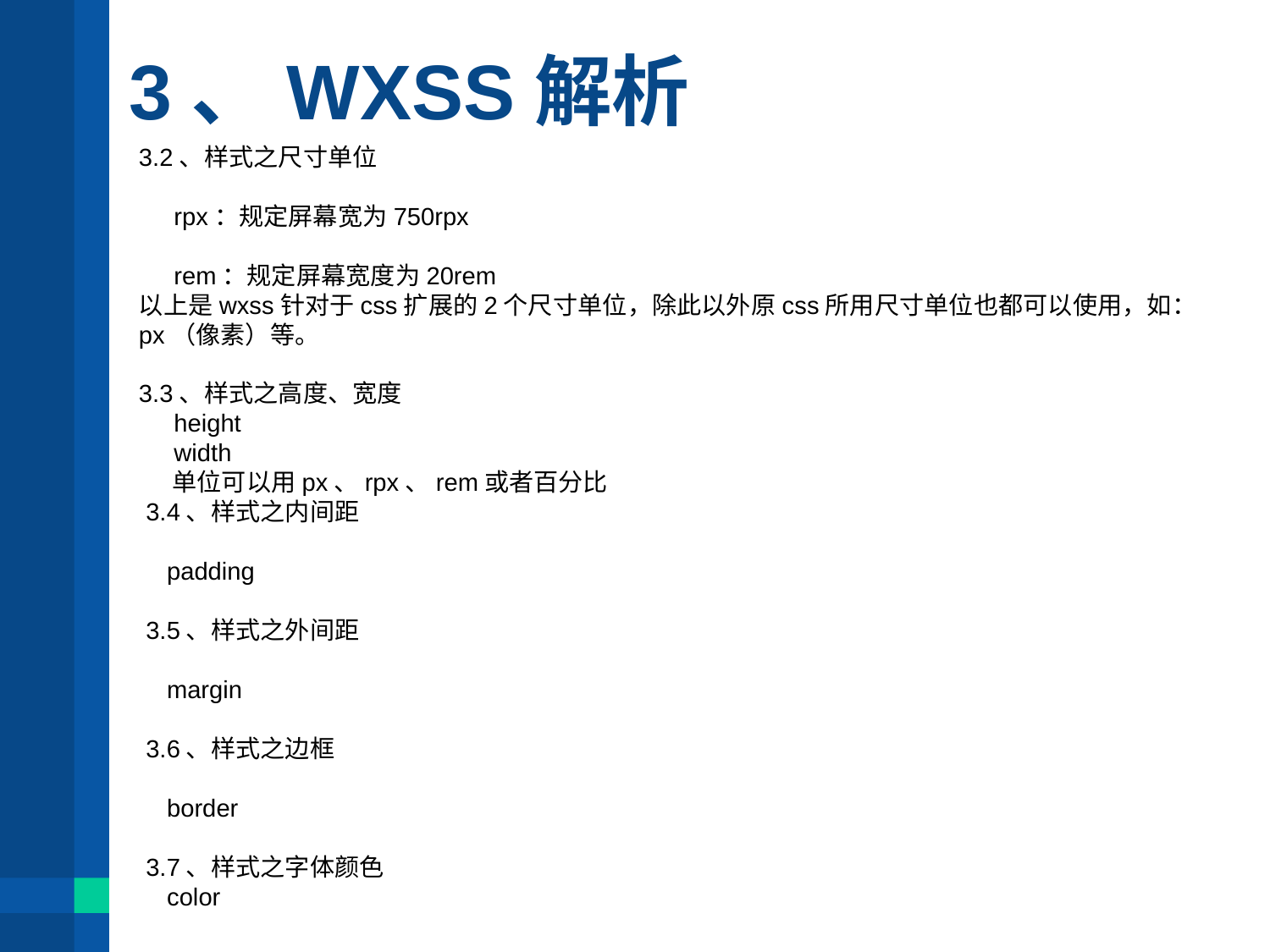

# 3、WXSS解析
3.2、样式之尺寸单位

     rpx：规定屏幕宽为750rpx

     rem：规定屏幕宽度为20rem
以上是wxss针对于css扩展的2个尺寸单位，除此以外原css所用尺寸单位也都可以使用，如：px（像素）等。

3.3、样式之高度、宽度
     height
     width
     单位可以用px、rpx、rem或者百分比
 3.4、样式之内间距

    padding

 3.5、样式之外间距

    margin

 3.6、样式之边框

    border

 3.7、样式之字体颜色
    color